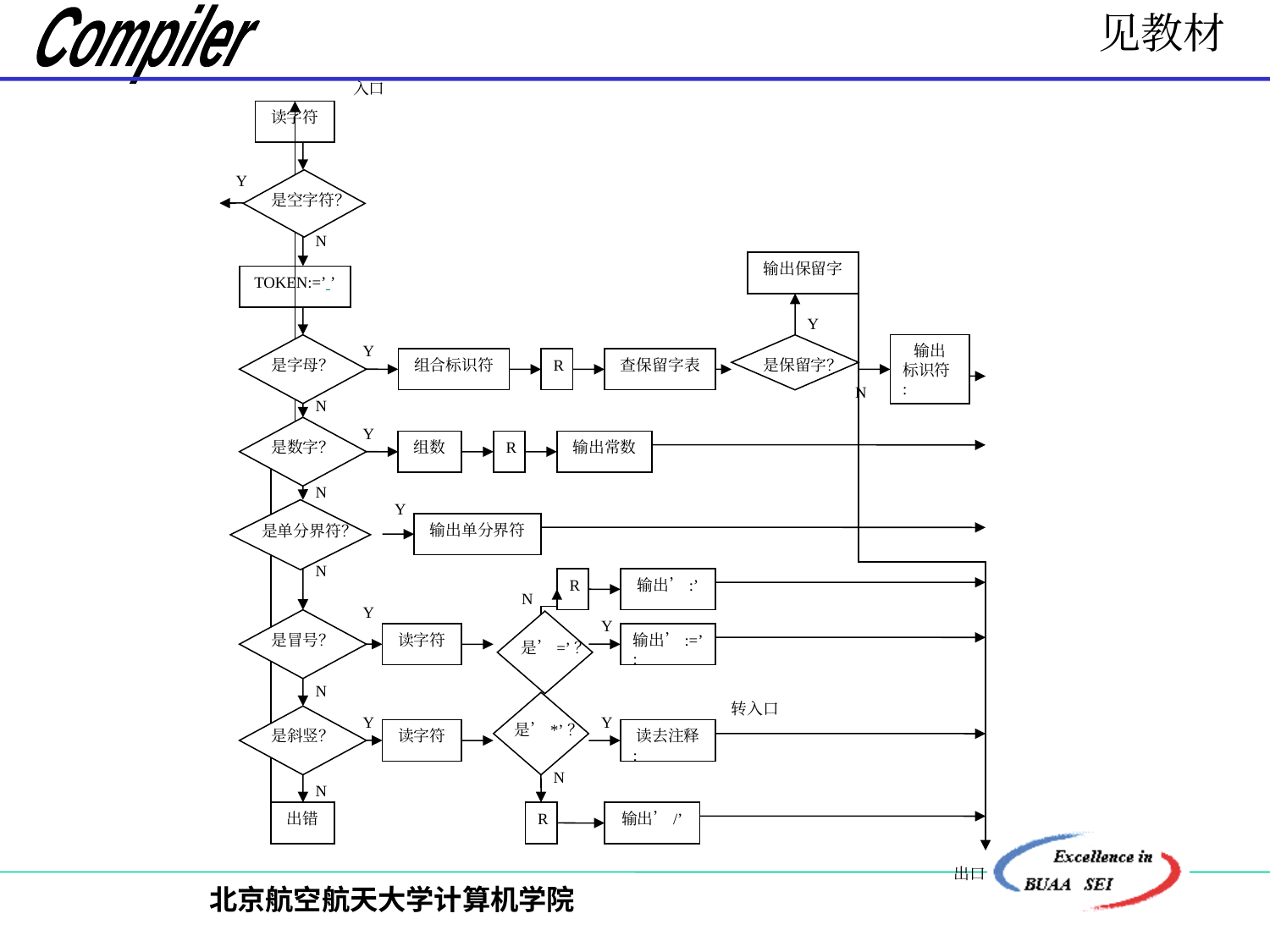

见教材

入口
读字符

Y

是空字符？

N
输出保留字
TOKEN:=’ ’

Y

Y

是保留字？
输出
标识符
:
是字母？

组合标识符
R
查保留字表
N

N

Y
是数字？

组数
R
输出常数

N

Y

输出单分界符
是单分界符？

N

R
输出’:’
N

Y

Y

是冒号？

读字符
输出’:=’
:
是’=’？

N

转入口

Y
Y
是’*’？

是斜竖？

读字符
读去注释
:

N
N
出错
R
输出’/’

出口